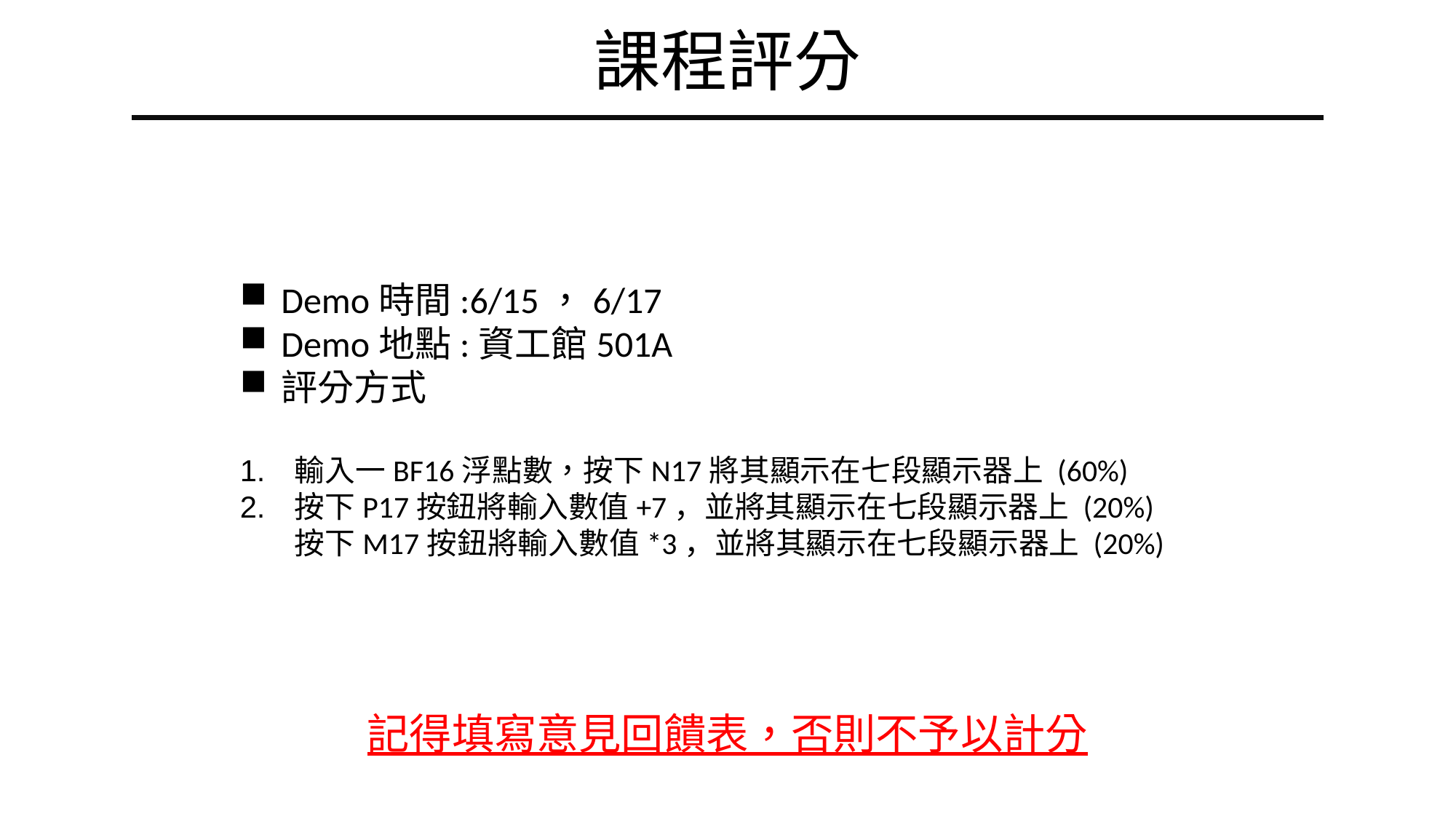

課程評分

Demo時間:6/15，6/17
Demo地點:資工館501A
評分方式

輸入一BF16浮點數，按下N17將其顯示在七段顯示器上 (60%)
按下P17按鈕將輸入數值+7，並將其顯示在七段顯示器上 (20%)
按下M17按鈕將輸入數值*3，並將其顯示在七段顯示器上 (20%)
記得填寫意見回饋表，否則不予以計分